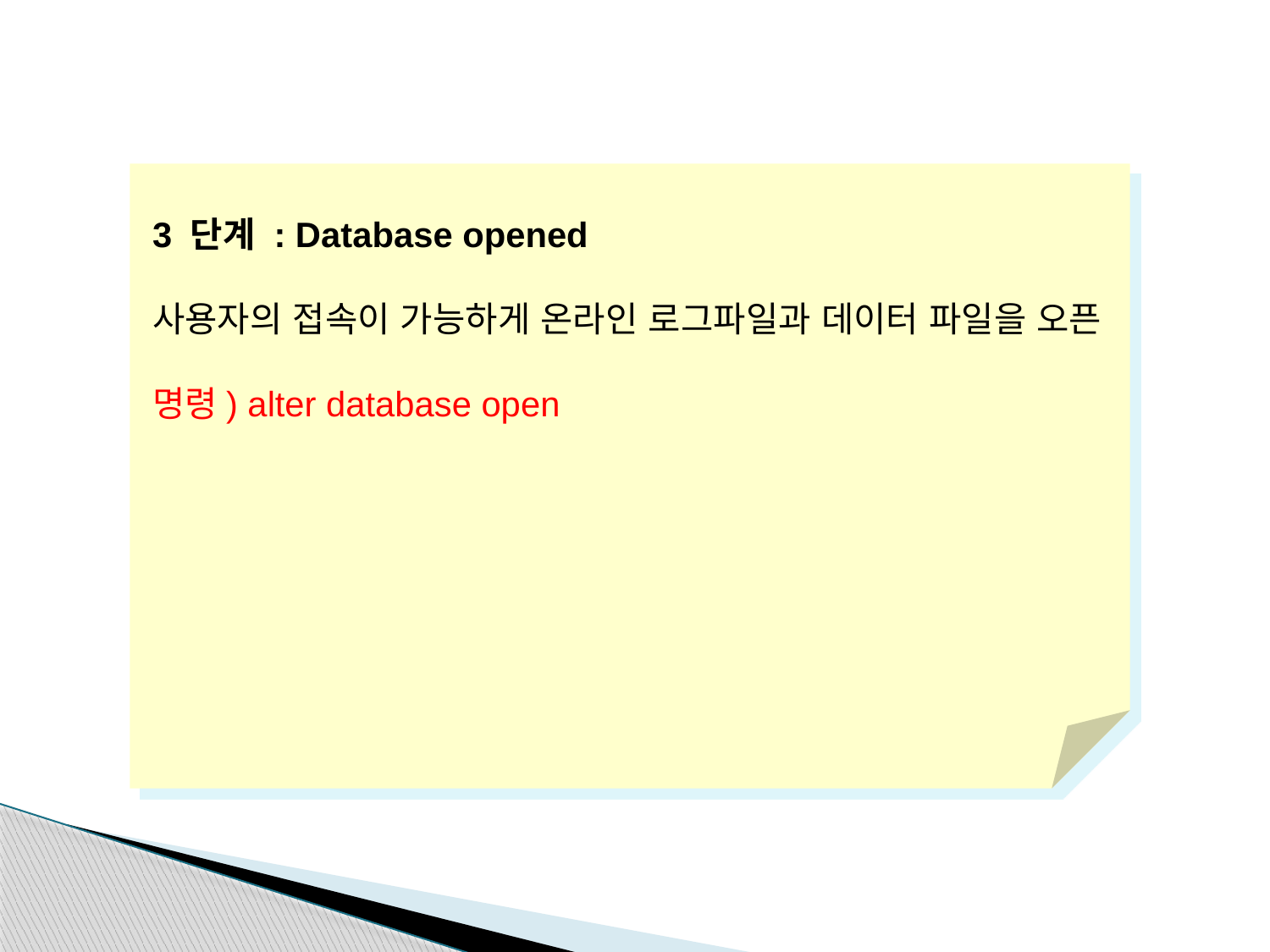

3 단계 : Database opened
사용자의 접속이 가능하게 온라인 로그파일과 데이터 파일을 오픈
명령) alter database open